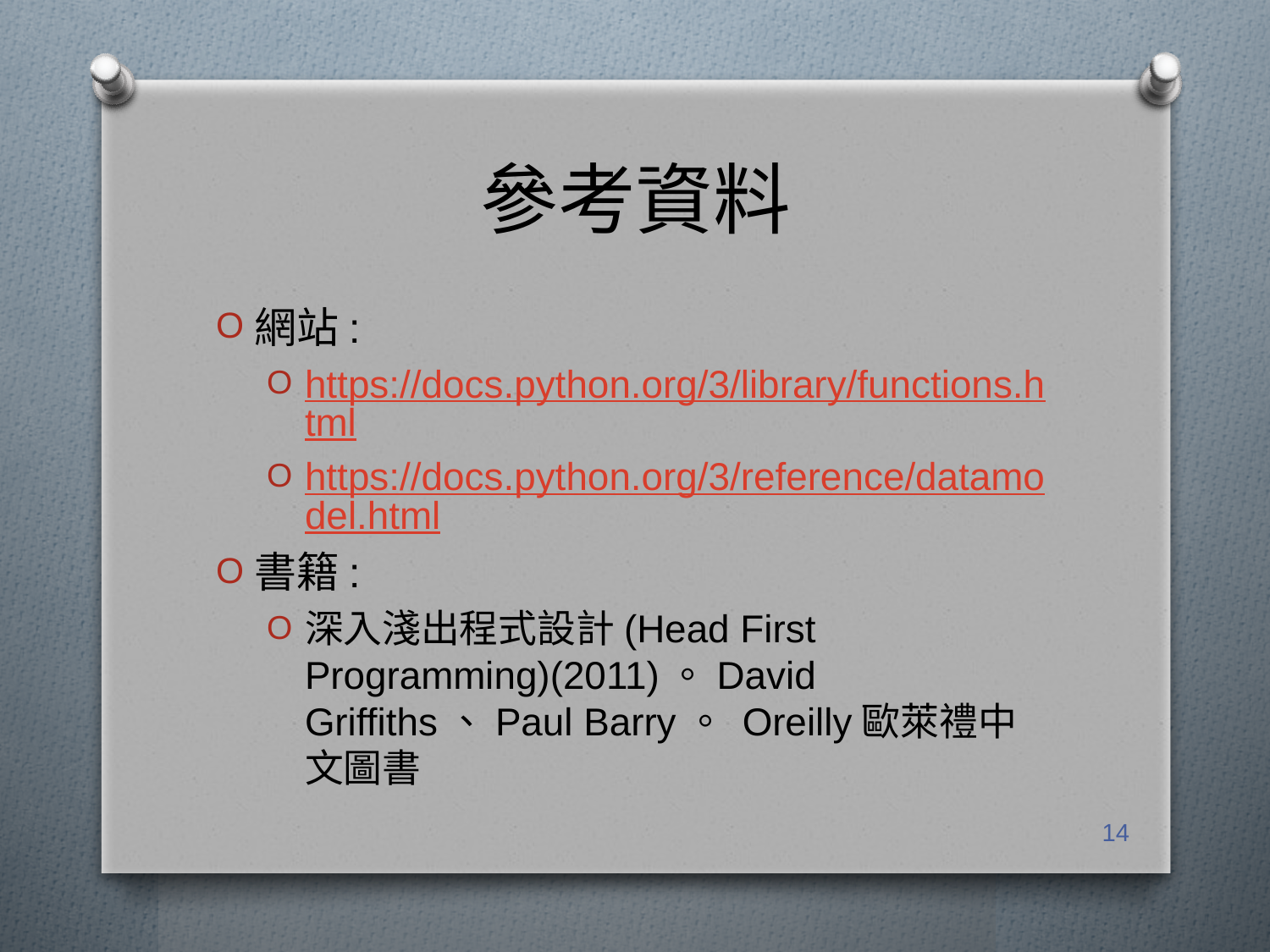

# 參考資料
網站:
https://docs.python.org/3/library/functions.html
https://docs.python.org/3/reference/datamodel.html
書籍:
深入淺出程式設計(Head First Programming)(2011)。David Griffiths、Paul Barry。 Oreilly歐萊禮中文圖書

14